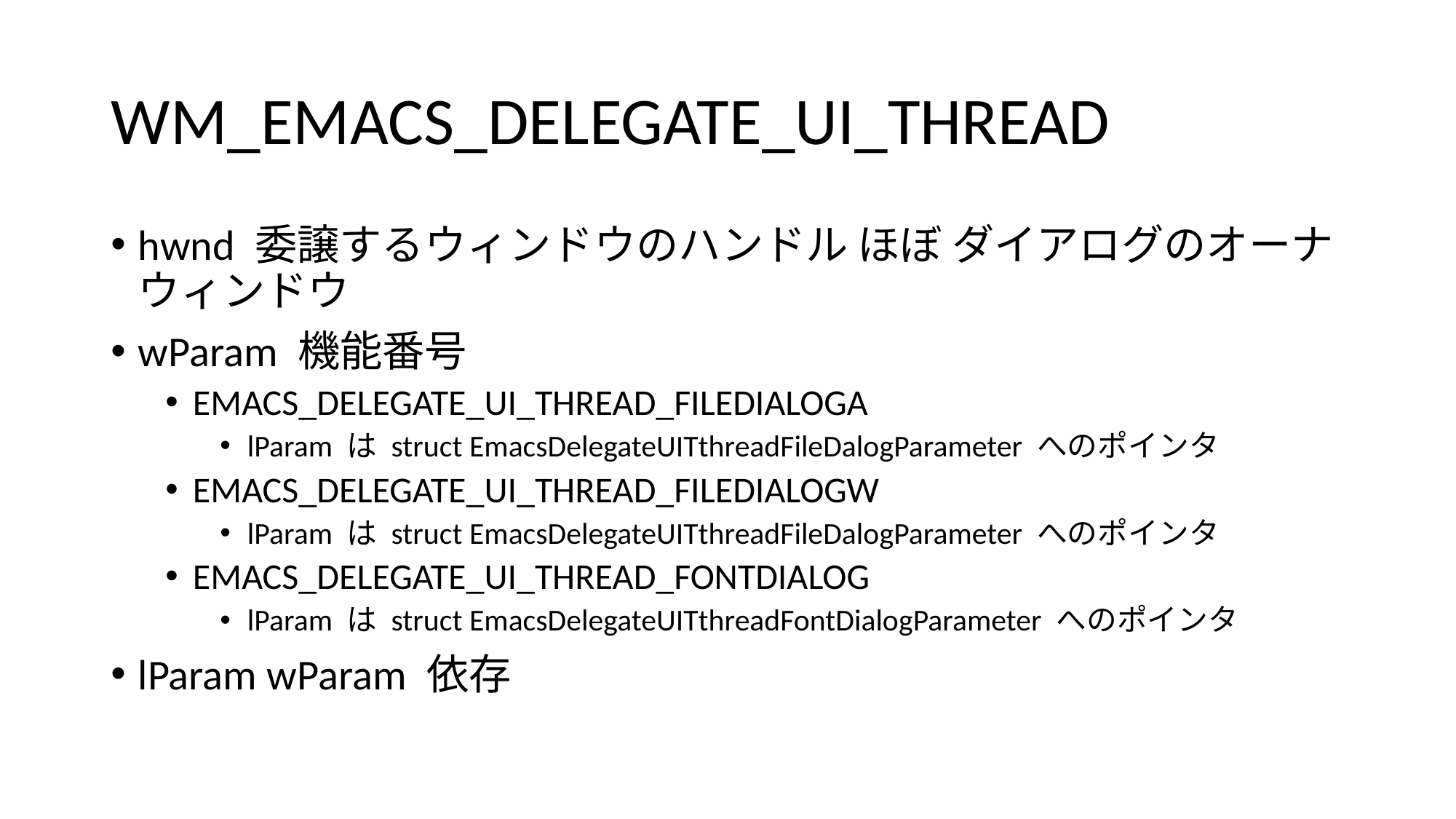

# WM_EMACS_DELEGATE_UI_THREAD
hwnd 委譲するウィンドウのハンドル ほぼ ダイアログのオーナウィンドウ
wParam 機能番号
EMACS_DELEGATE_UI_THREAD_FILEDIALOGA
lParam は struct EmacsDelegateUITthreadFileDalogParameter へのポインタ
EMACS_DELEGATE_UI_THREAD_FILEDIALOGW
lParam は struct EmacsDelegateUITthreadFileDalogParameter へのポインタ
EMACS_DELEGATE_UI_THREAD_FONTDIALOG
lParam は struct EmacsDelegateUITthreadFontDialogParameter へのポインタ
lParam wParam 依存